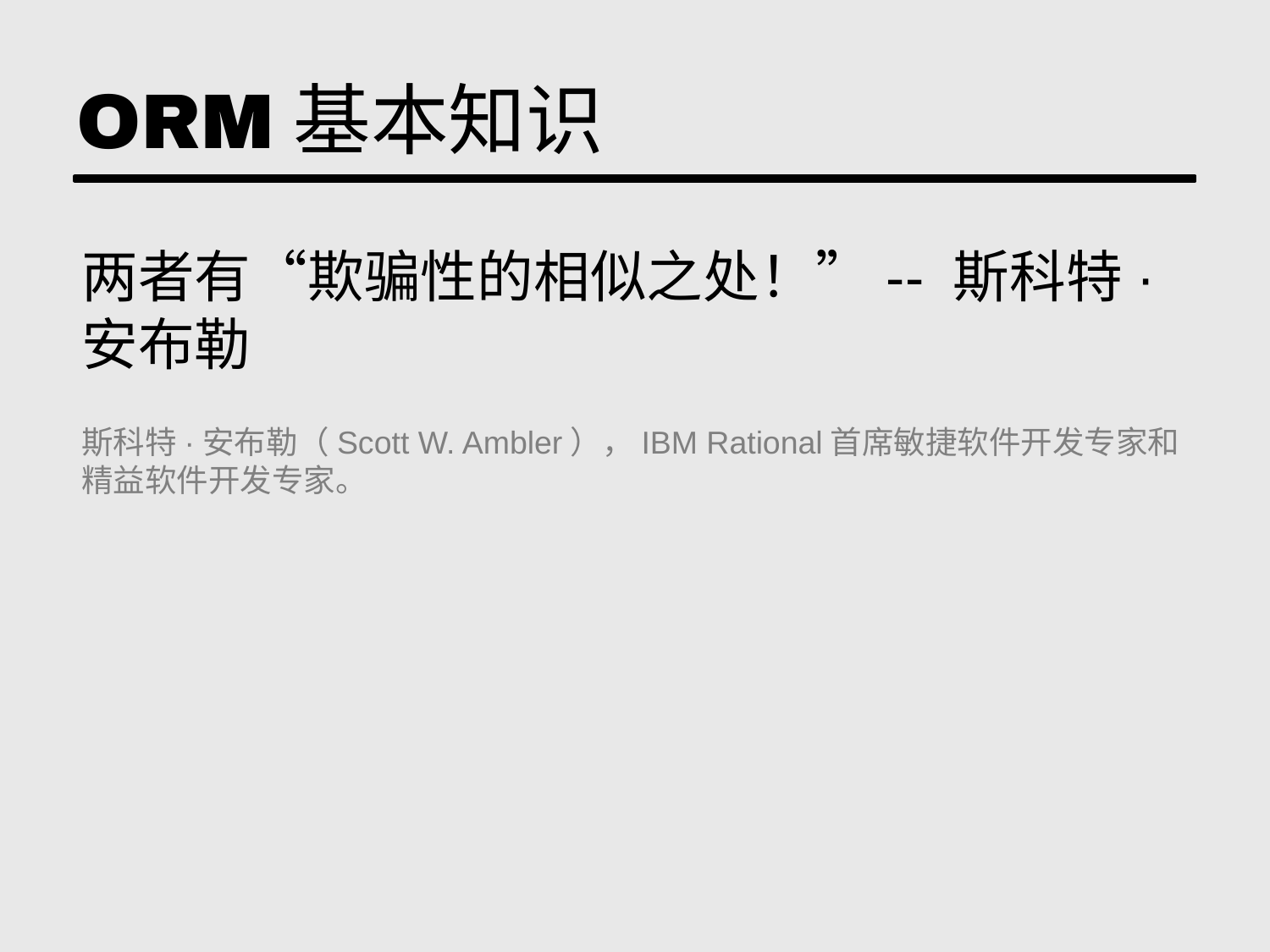

# ORM基本知识
两者有“欺骗性的相似之处！”-- 斯科特·安布勒
斯科特·安布勒（Scott W. Ambler），IBM Rational首席敏捷软件开发专家和精益软件开发专家。